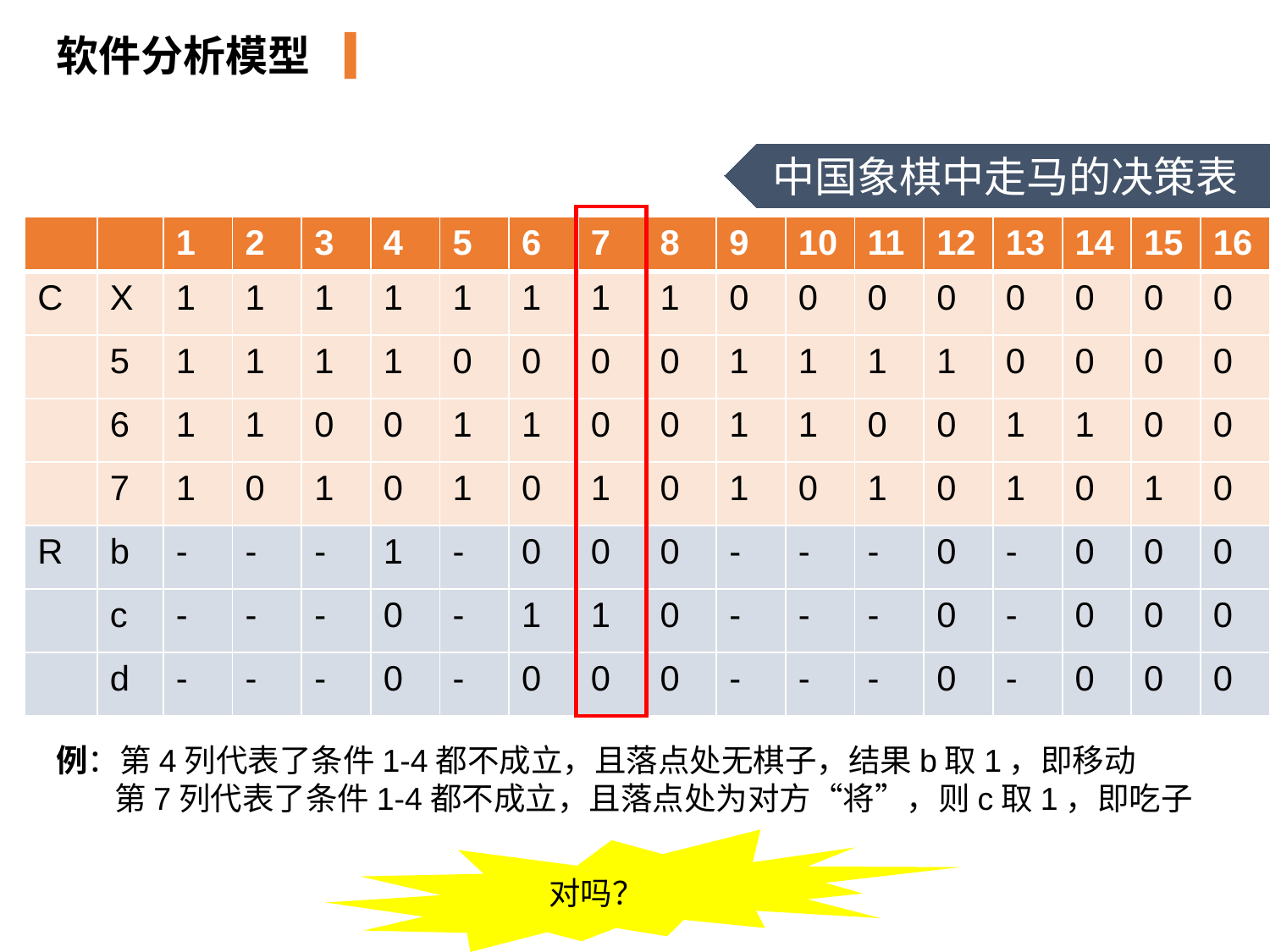

软件分析模型

中国象棋中走马的决策表

|  |  | 1 | 2 | 3 | 4 | 5 | 6 | 7 | 8 | 9 | 10 | 11 | 12 | 13 | 14 | 15 | 16 |
| --- | --- | --- | --- | --- | --- | --- | --- | --- | --- | --- | --- | --- | --- | --- | --- | --- | --- |
| C | X | 1 | 1 | 1 | 1 | 1 | 1 | 1 | 1 | 0 | 0 | 0 | 0 | 0 | 0 | 0 | 0 |
|  | 5 | 1 | 1 | 1 | 1 | 0 | 0 | 0 | 0 | 1 | 1 | 1 | 1 | 0 | 0 | 0 | 0 |
|  | 6 | 1 | 1 | 0 | 0 | 1 | 1 | 0 | 0 | 1 | 1 | 0 | 0 | 1 | 1 | 0 | 0 |
|  | 7 | 1 | 0 | 1 | 0 | 1 | 0 | 1 | 0 | 1 | 0 | 1 | 0 | 1 | 0 | 1 | 0 |
| R | b | - | - | - | 1 | - | 0 | 0 | 0 | - | - | - | 0 | - | 0 | 0 | 0 |
|  | c | - | - | - | 0 | - | 1 | 1 | 0 | - | - | - | 0 | - | 0 | 0 | 0 |
|  | d | - | - | - | 0 | - | 0 | 0 | 0 | - | - | - | 0 | - | 0 | 0 | 0 |
例：第4列代表了条件1-4都不成立，且落点处无棋子，结果b取1，即移动
       第7列代表了条件1-4都不成立，且落点处为对方“将”，则c取1，即吃子

对吗？